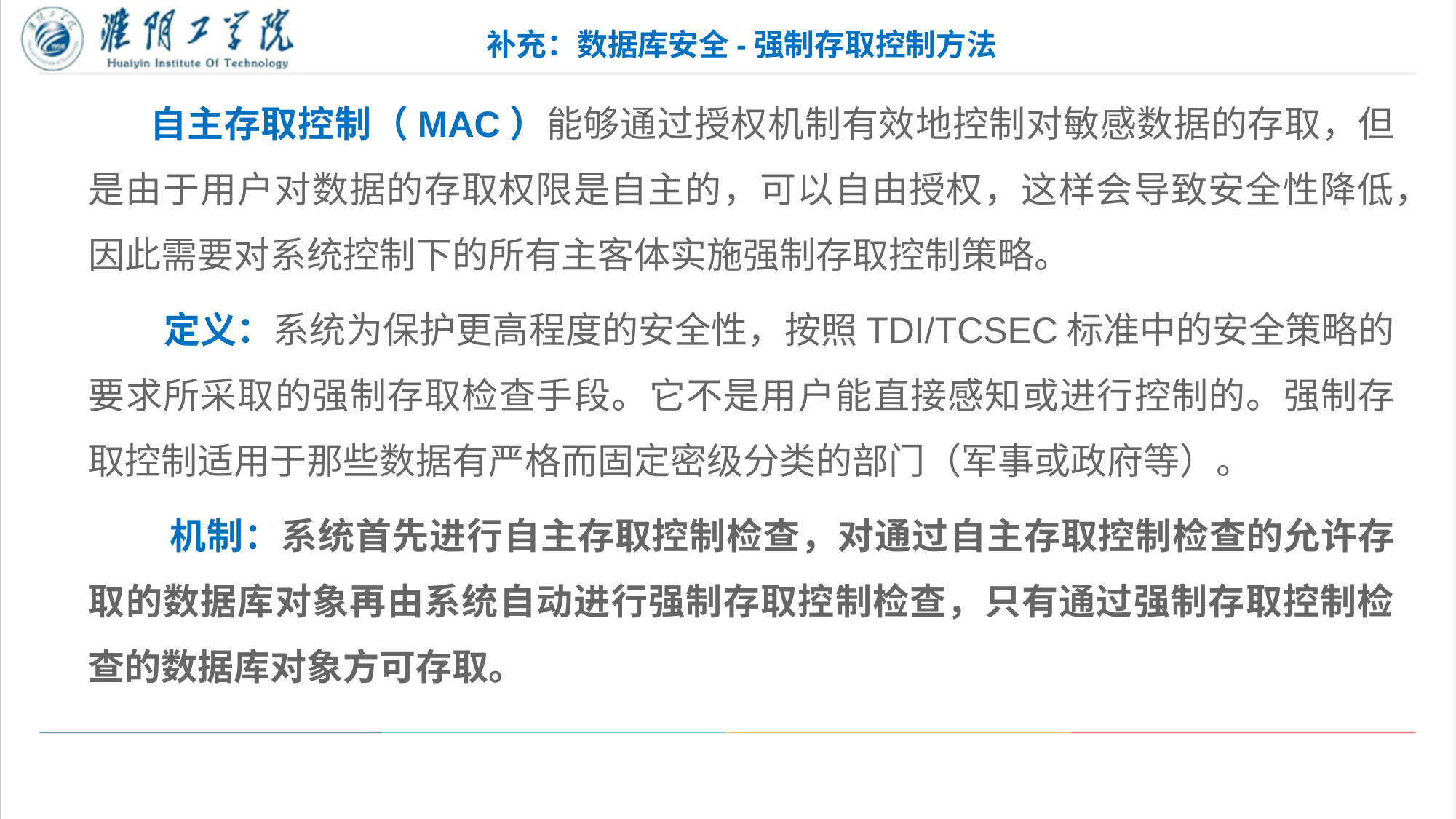

# 补充：数据库安全-强制存取控制方法
      自主存取控制（MAC）能够通过授权机制有效地控制对敏感数据的存取，但是由于用户对数据的存取权限是自主的，可以自由授权，这样会导致安全性降低，因此需要对系统控制下的所有主客体实施强制存取控制策略。
        定义：系统为保护更高程度的安全性，按照TDI/TCSEC标准中的安全策略的要求所采取的强制存取检查手段。它不是用户能直接感知或进行控制的。强制存取控制适用于那些数据有严格而固定密级分类的部门（军事或政府等）。
        机制：系统首先进行自主存取控制检查，对通过自主存取控制检查的允许存取的数据库对象再由系统自动进行强制存取控制检查，只有通过强制存取控制检查的数据库对象方可存取。